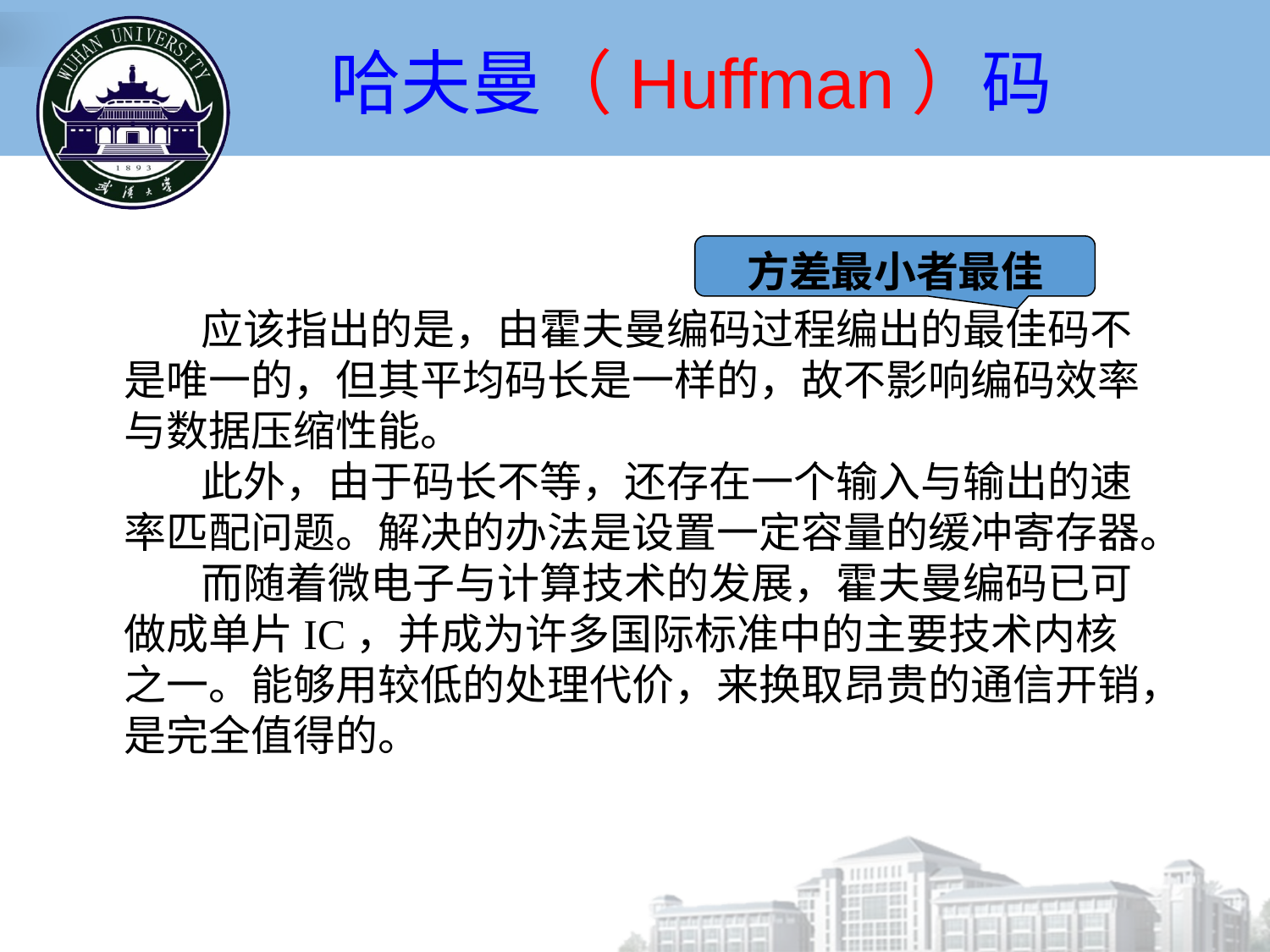

哈夫曼（Huffman）码
方差最小者最佳
            应该指出的是，由霍夫曼编码过程编出的最佳码不是唯一的，但其平均码长是一样的，故不影响编码效率与数据压缩性能。
            此外，由于码长不等，还存在一个输入与输出的速率匹配问题。解决的办法是设置一定容量的缓冲寄存器。
            而随着微电子与计算技术的发展，霍夫曼编码已可做成单片IC，并成为许多国际标准中的主要技术内核之一。能够用较低的处理代价，来换取昂贵的通信开销，是完全值得的。